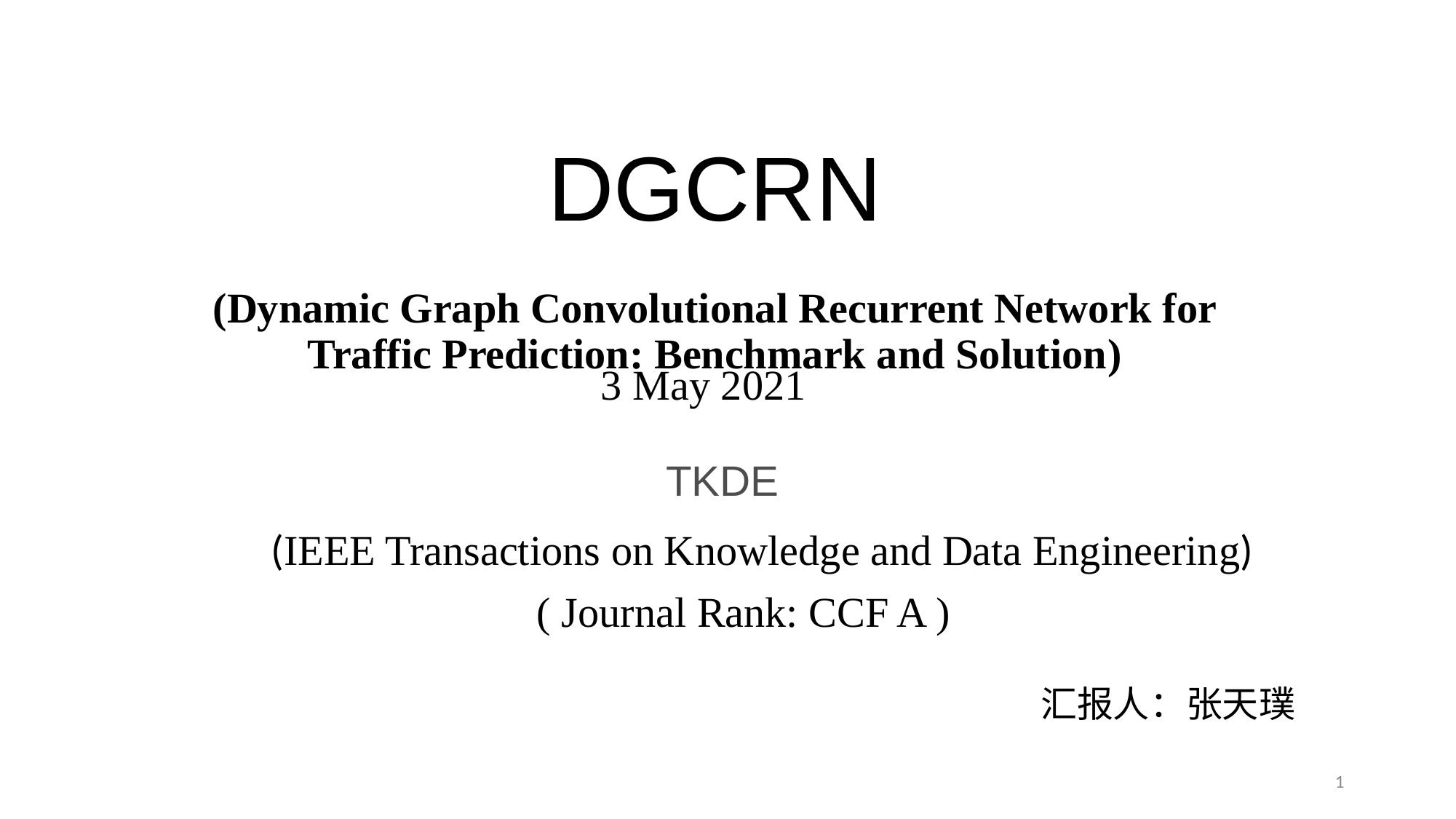

# DGCRN (Dynamic Graph Convolutional Recurrent Network for Traffic Prediction: Benchmark and Solution)
3 May 2021

TKDE
(IEEE Transactions on Knowledge and Data Engineering)
( Journal Rank: CCF A )
汇报人：张天璞
1